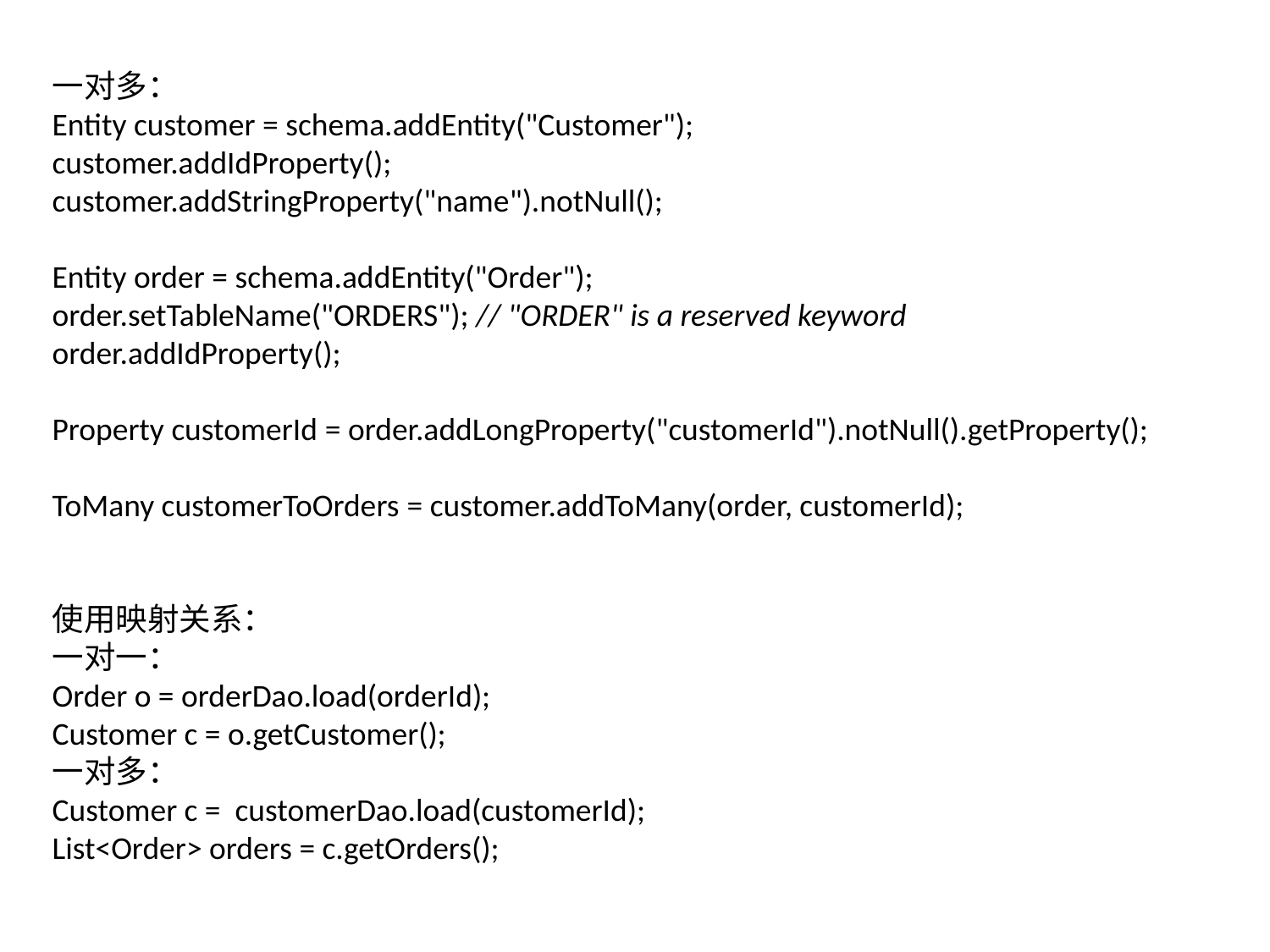

一对多：
Entity customer = schema.addEntity("Customer");
customer.addIdProperty();
customer.addStringProperty("name").notNull();
Entity order = schema.addEntity("Order");
order.setTableName("ORDERS"); // "ORDER" is a reserved keyword
order.addIdProperty();
Property customerId = order.addLongProperty("customerId").notNull().getProperty();
ToMany customerToOrders = customer.addToMany(order, customerId);

使用映射关系：
一对一：
Order o = orderDao.load(orderId);
Customer c = o.getCustomer();
一对多：
Customer c =  customerDao.load(customerId);
List<Order> orders = c.getOrders();